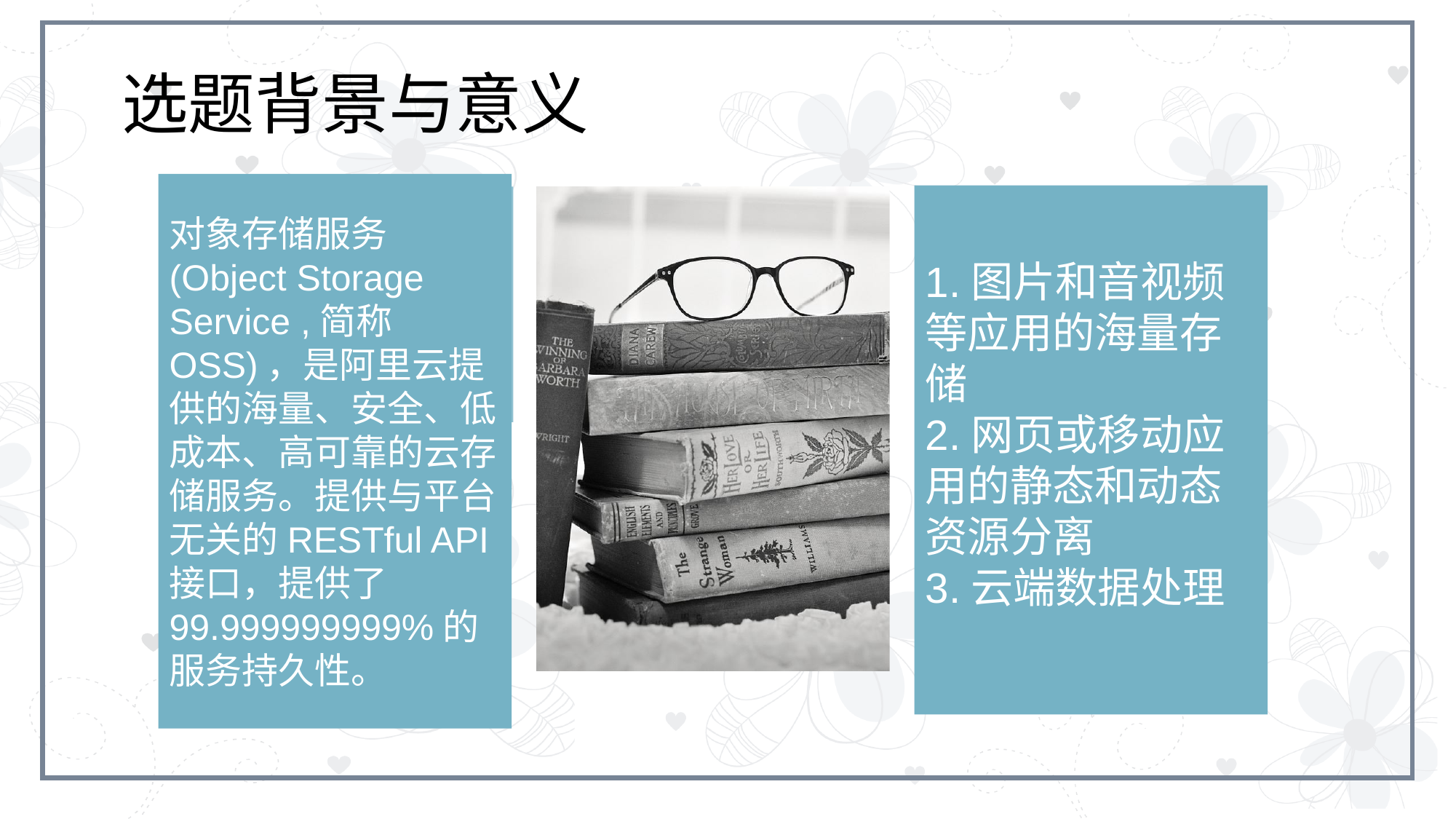

选题背景与意义
对象存储服务(Object Storage Service ,简称OSS)，是阿里云提供的海量、安全、低成本、高可靠的云存储服务。提供与平台无关的RESTful API接口，提供了99.999999999%的服务持久性。
1.图片和音视频等应用的海量存储
2.网页或移动应用的静态和动态资源分离
3.云端数据处理